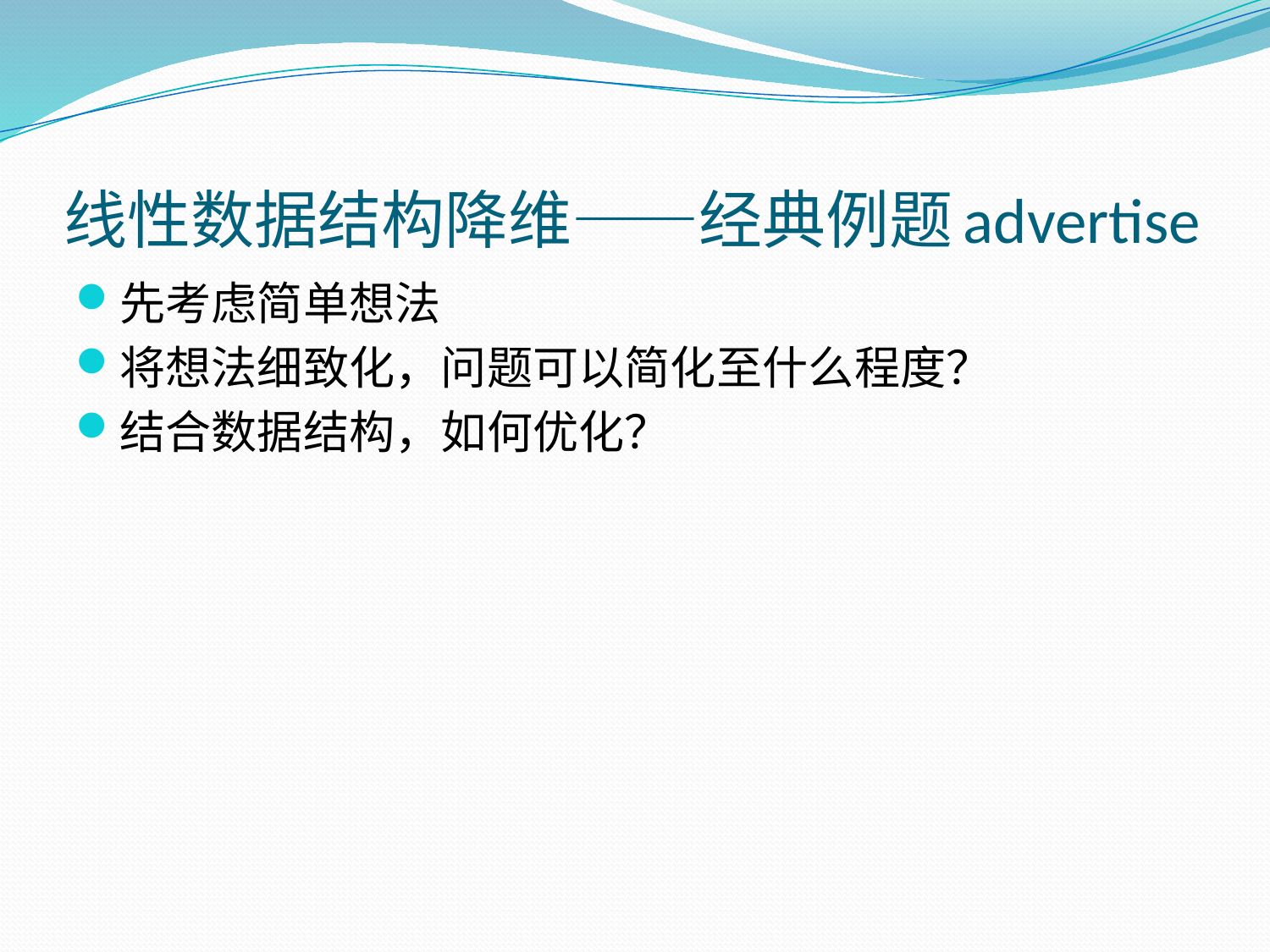

# 线性数据结构降维——经典例题advertise
先考虑简单想法
将想法细致化，问题可以简化至什么程度？
结合数据结构，如何优化？